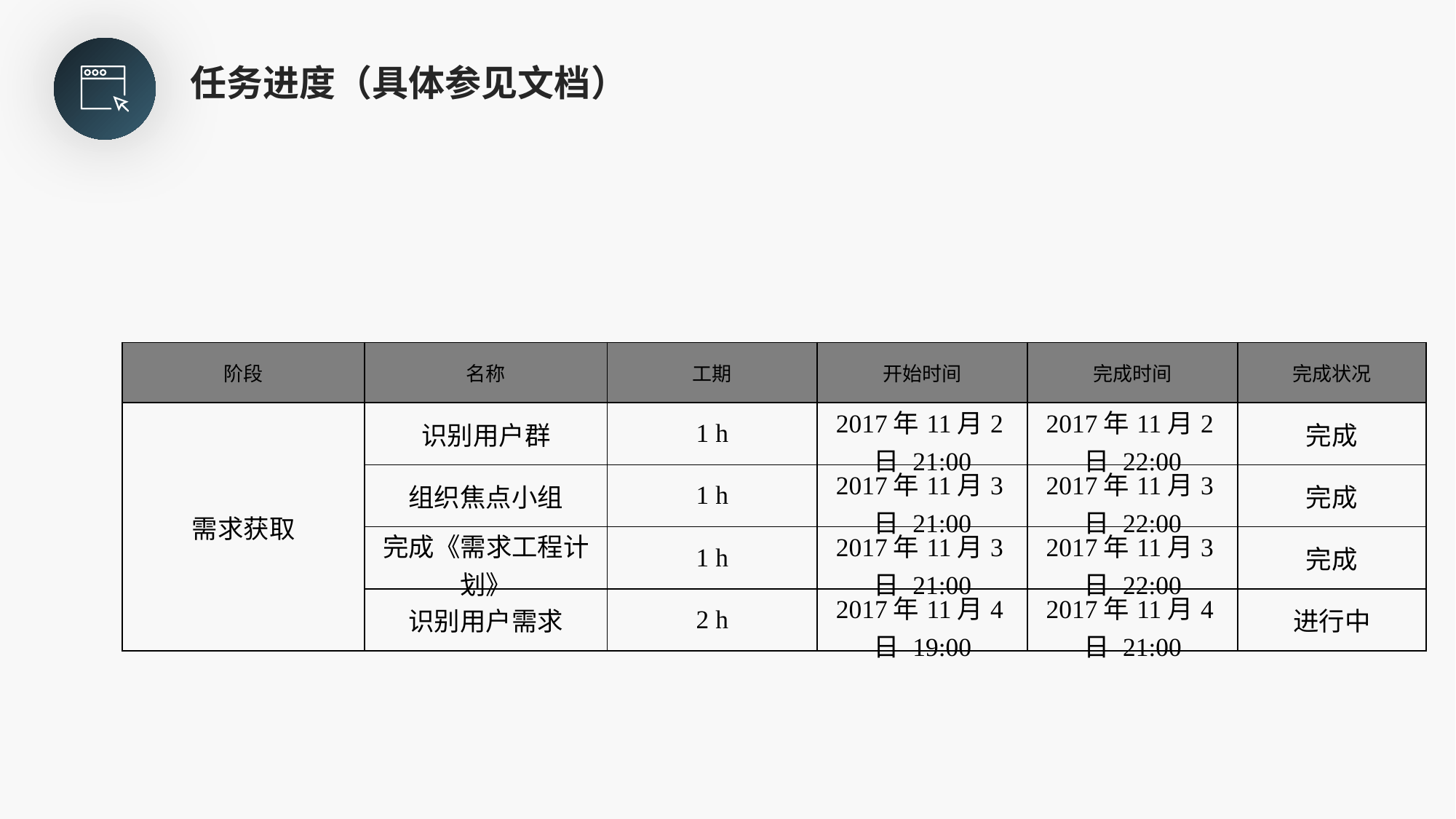

任务进度（具体参见文档）

| 阶段 | 名称 | 工期 | 开始时间 | 完成时间 | 完成状况 |
| --- | --- | --- | --- | --- | --- |
| 需求获取 | 识别用户群 | 1 h | 2017年11月2日 21:00 | 2017年11月2日 22:00 | 完成 |
|  | 组织焦点小组 | 1 h | 2017年11月3日 21:00 | 2017年11月3日 22:00 | 完成 |
|  | 完成《需求工程计划》 | 1 h | 2017年11月3日 21:00 | 2017年11月3日 22:00 | 完成 |
|  | 识别用户需求 | 2 h | 2017年11月4日 19:00 | 2017年11月4日 21:00 | 进行中 |